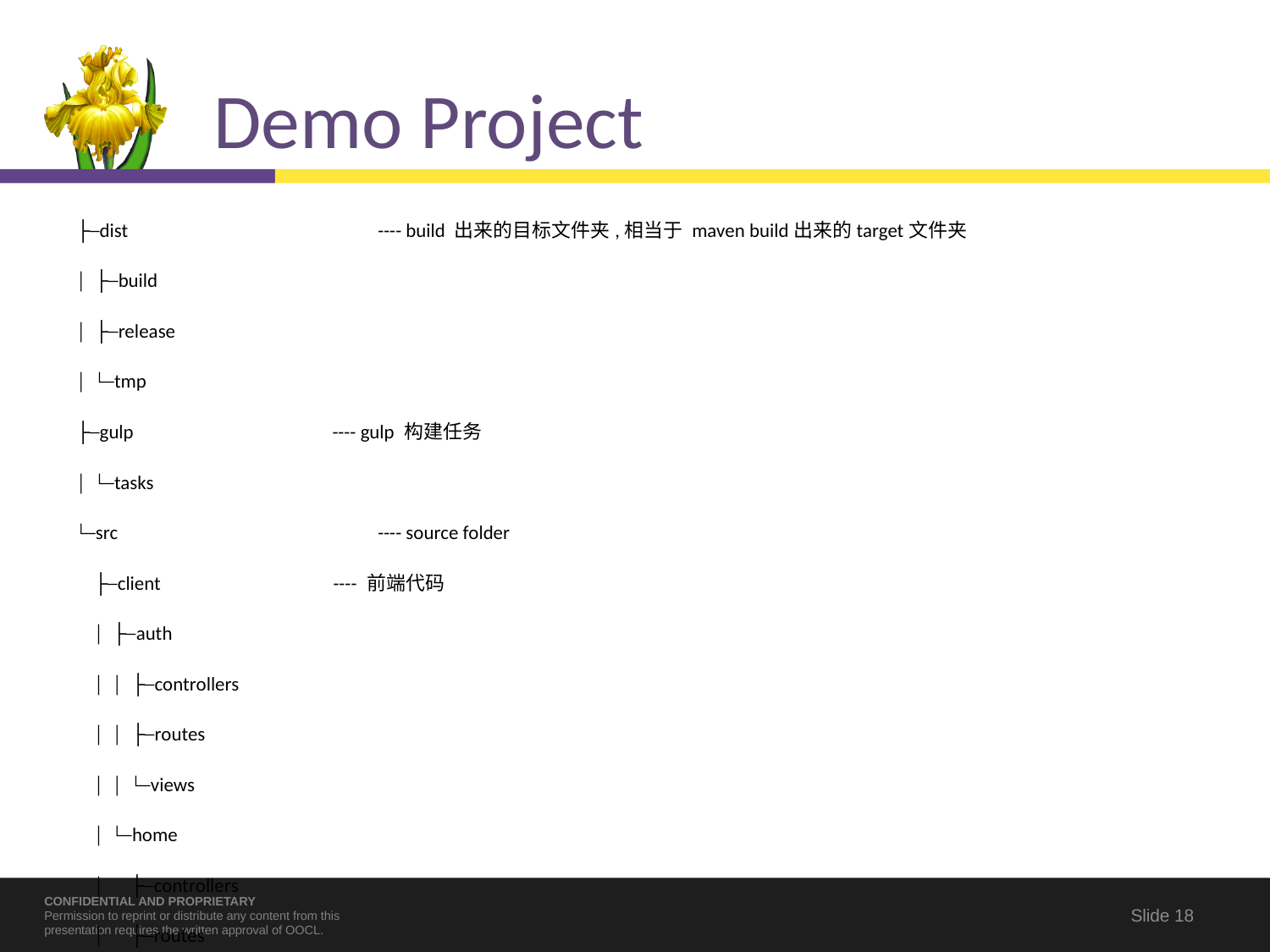

# Demo Project
├─dist		---- build 出来的目标文件夹,相当于 maven build出来的target文件夹
│  ├─build
│  ├─release
│  └─tmp
├─gulp                                             ---- gulp 构建任务
│  └─tasks
└─src                                            	---- source folder
    ├─client                                       ---- 前端代码
    │  ├─auth
    │  │  ├─controllers
    │  │  ├─routes
    │  │  └─views
    │  └─home
    │      ├─controllers
    │      ├─routes
    │      ├─styles
    │      └─views
    └─server                                    	----服务器端代码
        └─home
            ├─controllers
            └─routes
Slide 18